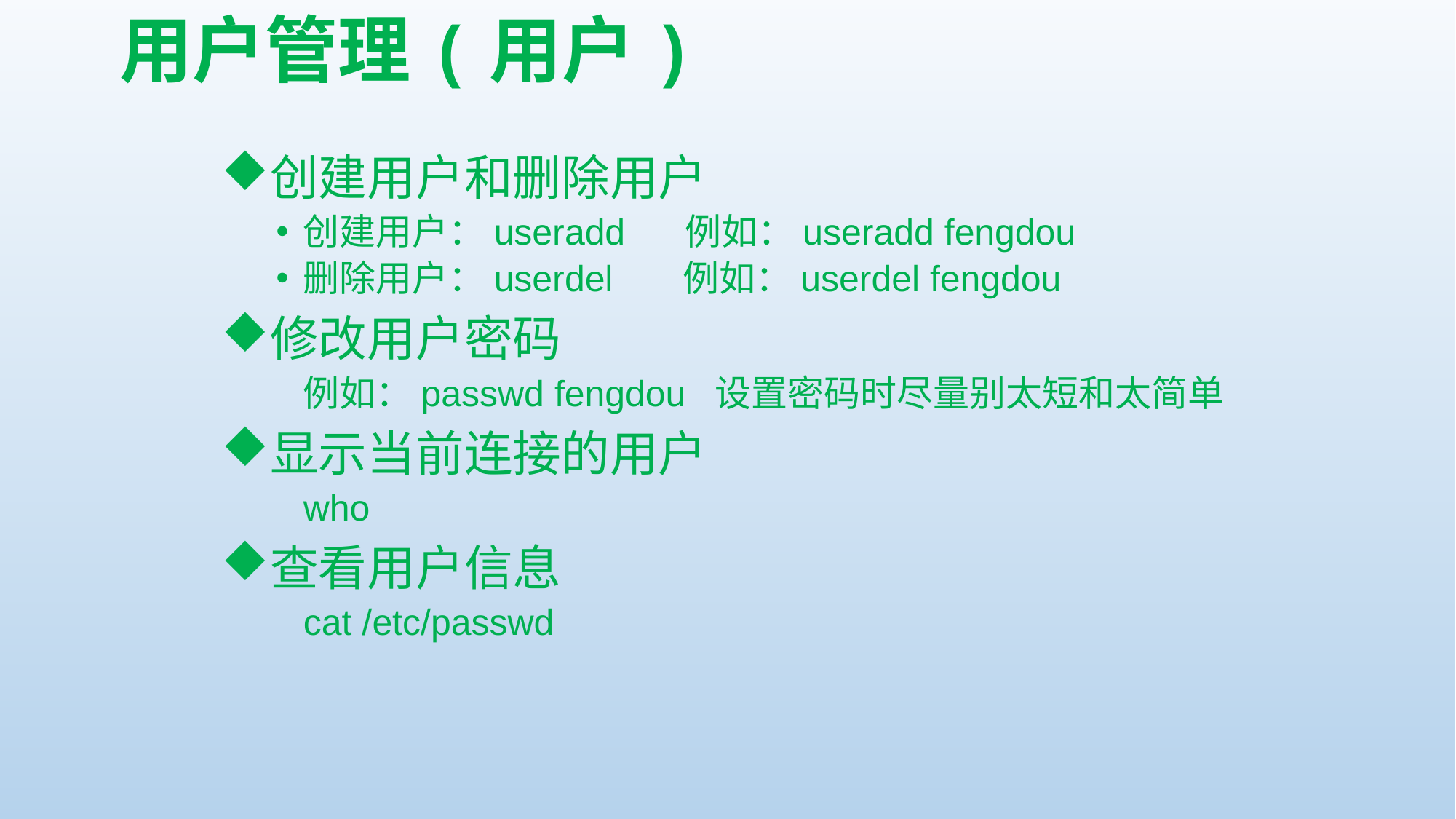

# 用户管理(用户)
创建用户和删除用户
创建用户：useradd     例如：useradd fengdou
删除用户：userdel      例如：userdel fengdou
修改用户密码
	例如：passwd fengdou  设置密码时尽量别太短和太简单
显示当前连接的用户
	who
查看用户信息
	cat /etc/passwd